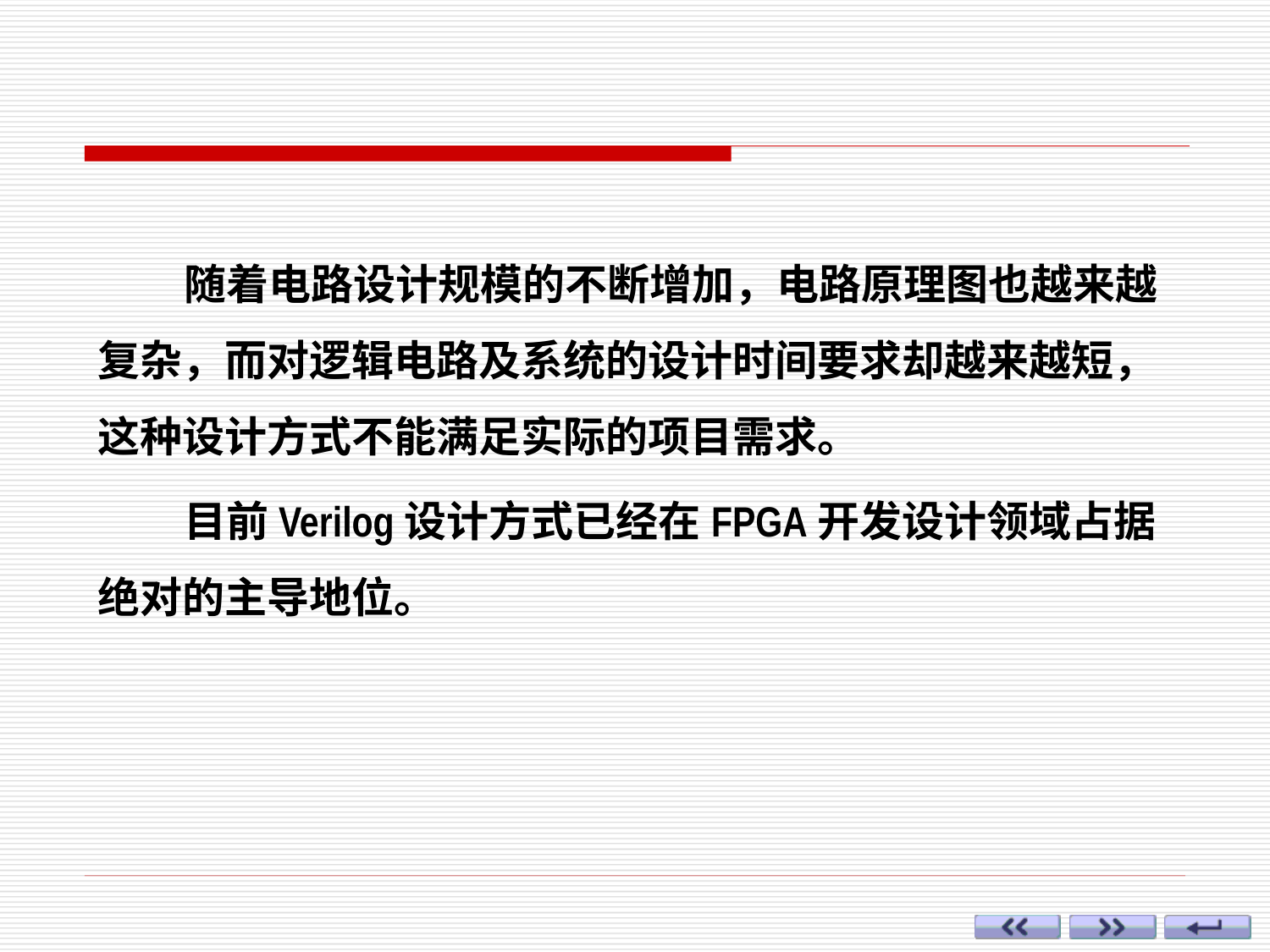

随着电路设计规模的不断增加，电路原理图也越来越复杂，而对逻辑电路及系统的设计时间要求却越来越短，这种设计方式不能满足实际的项目需求。
        目前Verilog设计方式已经在FPGA开发设计领域占据绝对的主导地位。